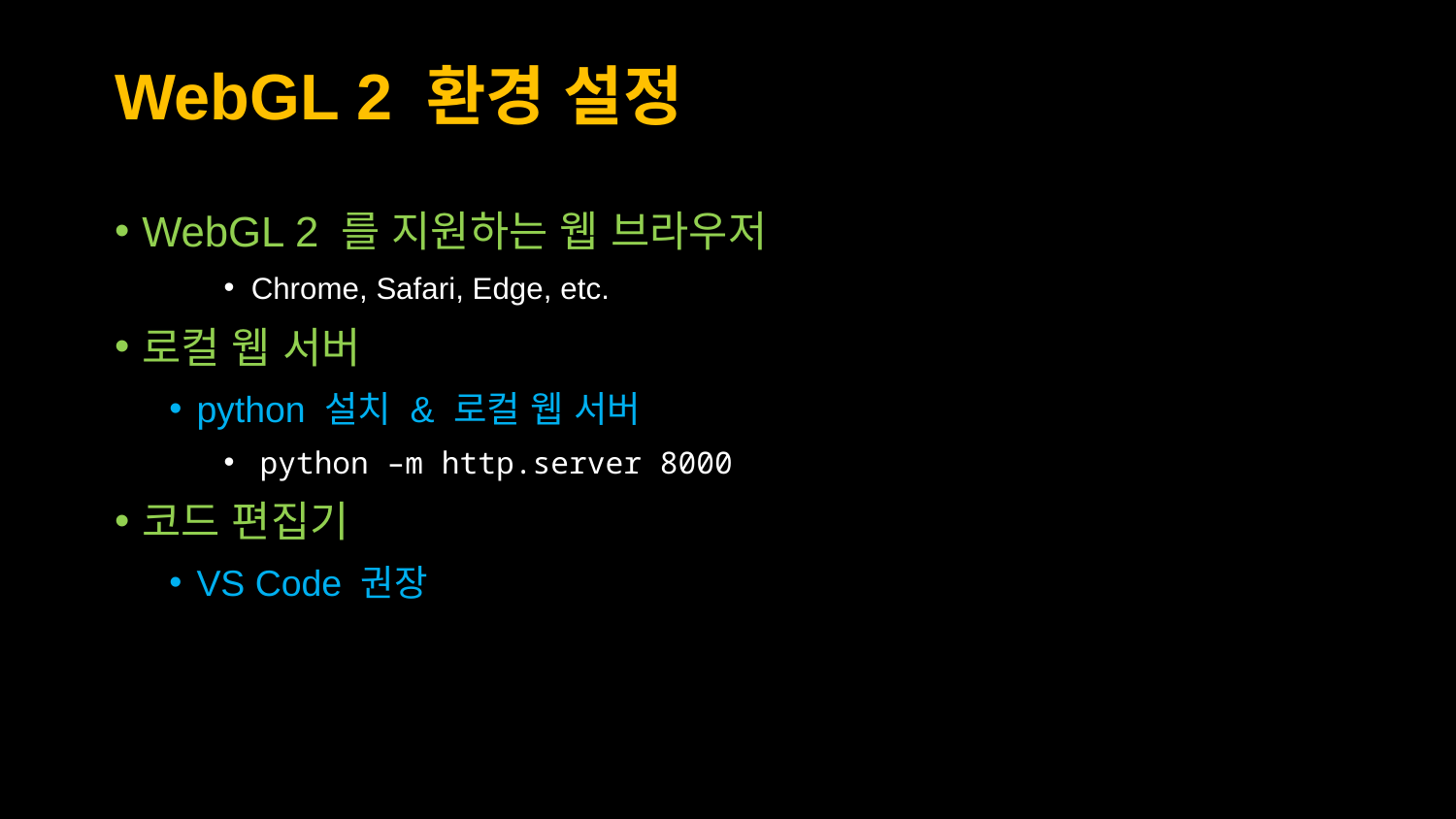

# WebGL 2 환경 설정
WebGL 2 를 지원하는 웹 브라우저
Chrome, Safari, Edge, etc.
로컬 웹 서버
python 설치 & 로컬 웹 서버
 python –m http.server 8000
코드 편집기
VS Code 권장